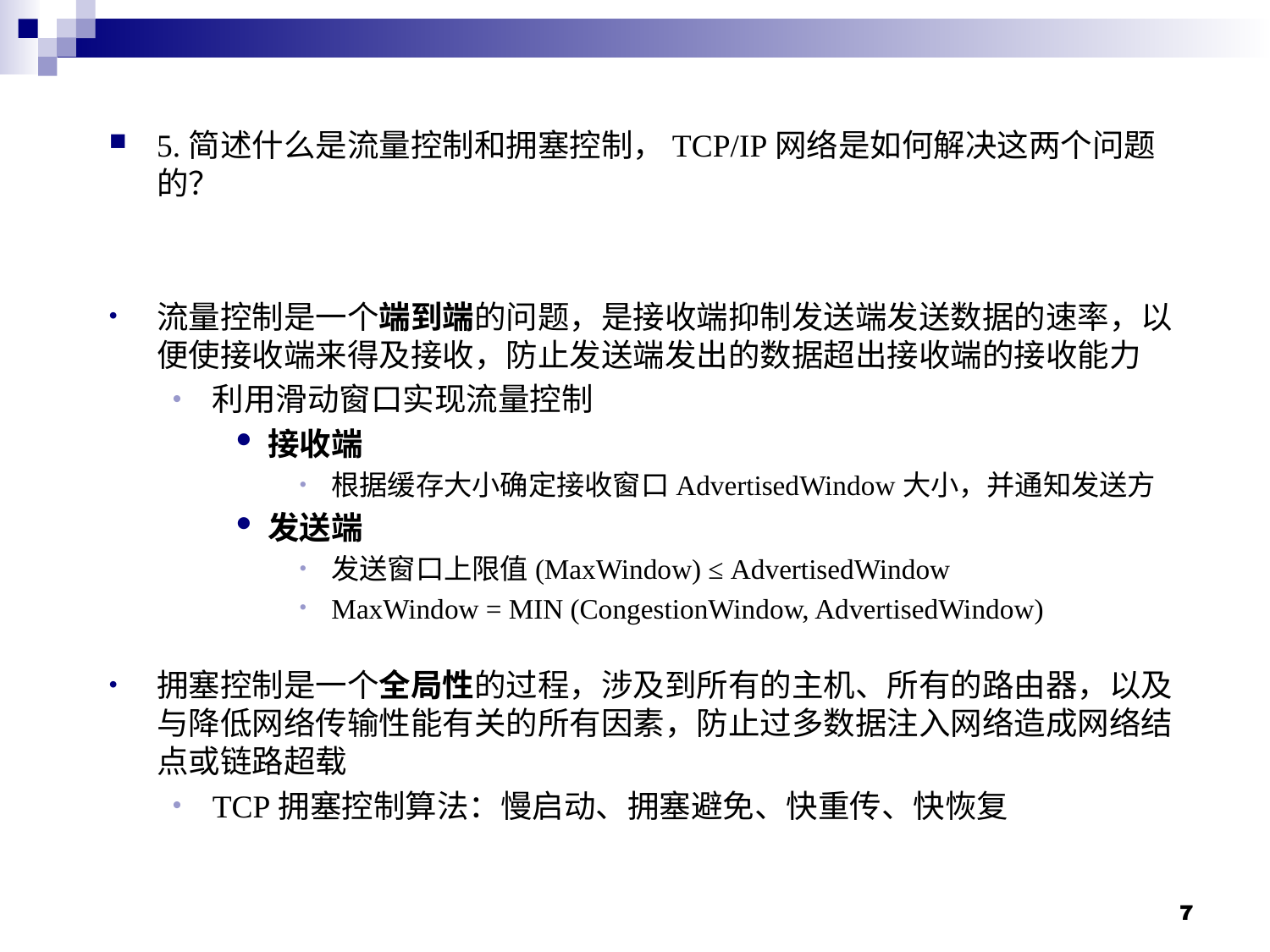

5.简述什么是流量控制和拥塞控制，TCP/IP网络是如何解决这两个问题的？

流量控制是一个端到端的问题，是接收端抑制发送端发送数据的速率，以便使接收端来得及接收，防止发送端发出的数据超出接收端的接收能力
利用滑动窗口实现流量控制
接收端
根据缓存大小确定接收窗口AdvertisedWindow大小，并通知发送方
发送端
发送窗口上限值(MaxWindow) ≤ AdvertisedWindow
MaxWindow = MIN (CongestionWindow, AdvertisedWindow)

拥塞控制是一个全局性的过程，涉及到所有的主机、所有的路由器，以及与降低网络传输性能有关的所有因素，防止过多数据注入网络造成网络结点或链路超载
TCP拥塞控制算法：慢启动、拥塞避免、快重传、快恢复

7